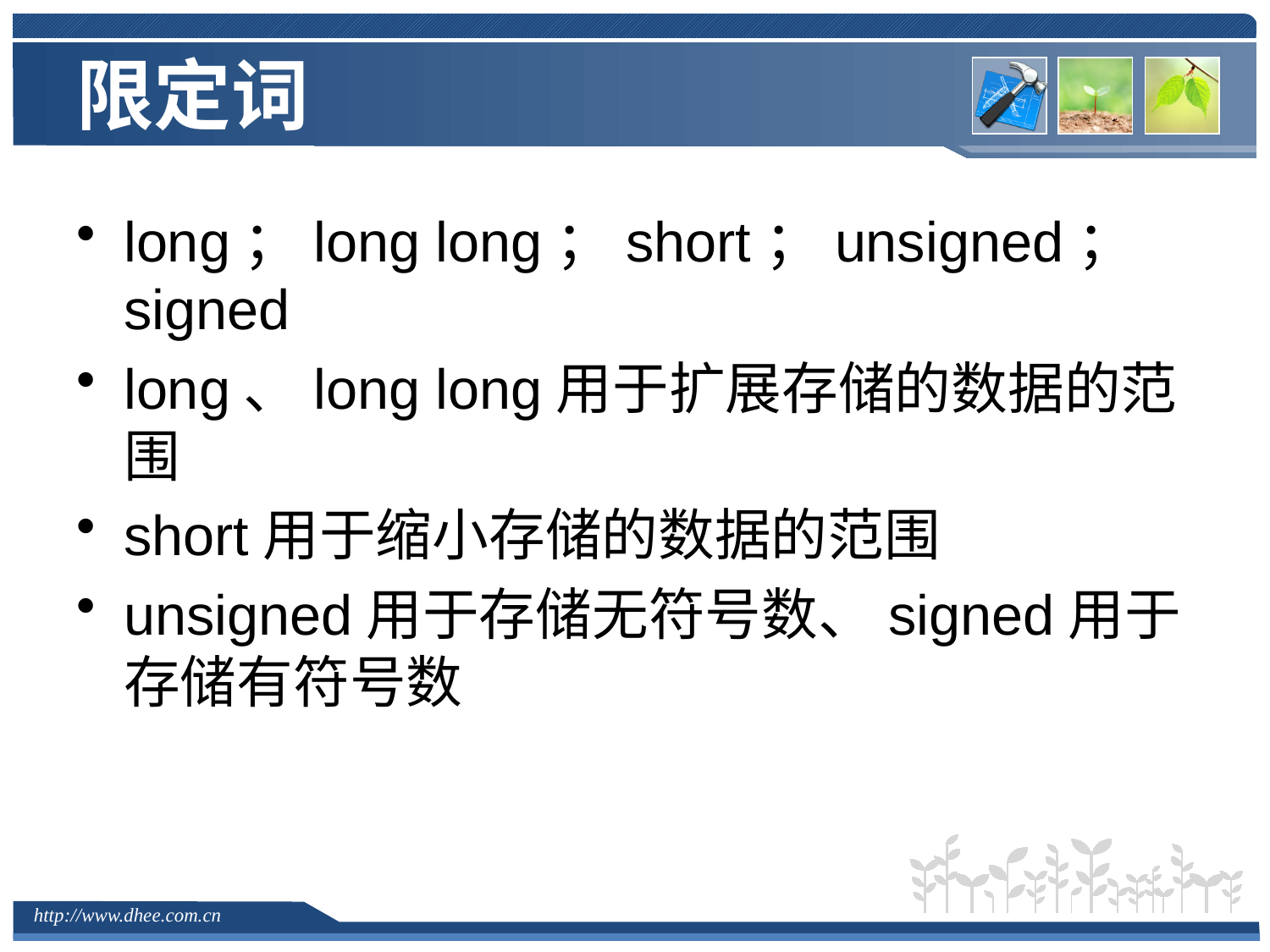

# 限定词
long；long long；short；unsigned；signed
long、long long用于扩展存储的数据的范围
short用于缩小存储的数据的范围
unsigned用于存储无符号数、signed用于存储有符号数